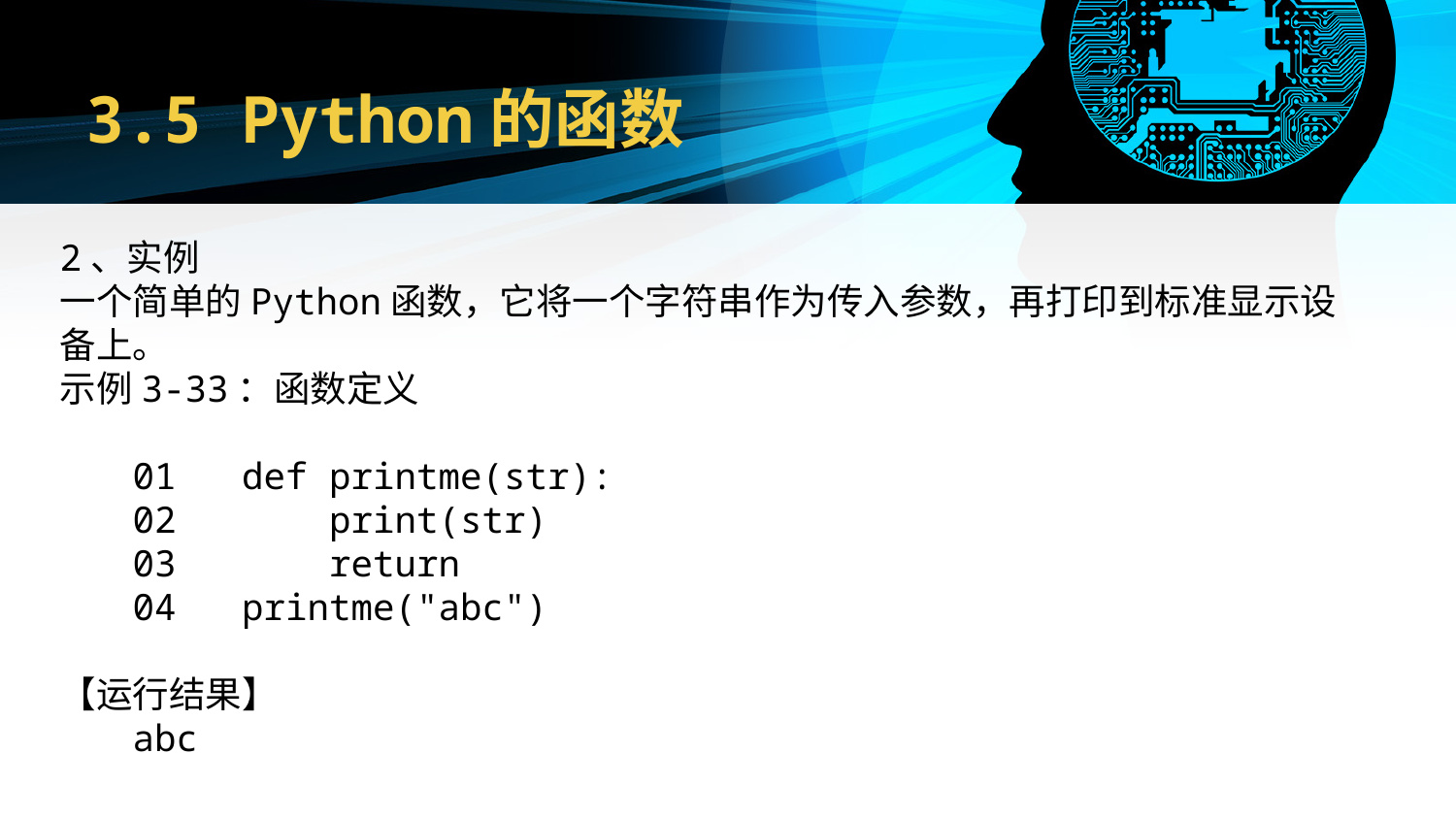

# 3.5 Python的函数
2、实例
一个简单的Python函数，它将一个字符串作为传入参数，再打印到标准显示设备上。
示例3-33：函数定义

01   def printme(str):
02       print(str)
03       return
04   printme("abc")

【运行结果】
abc